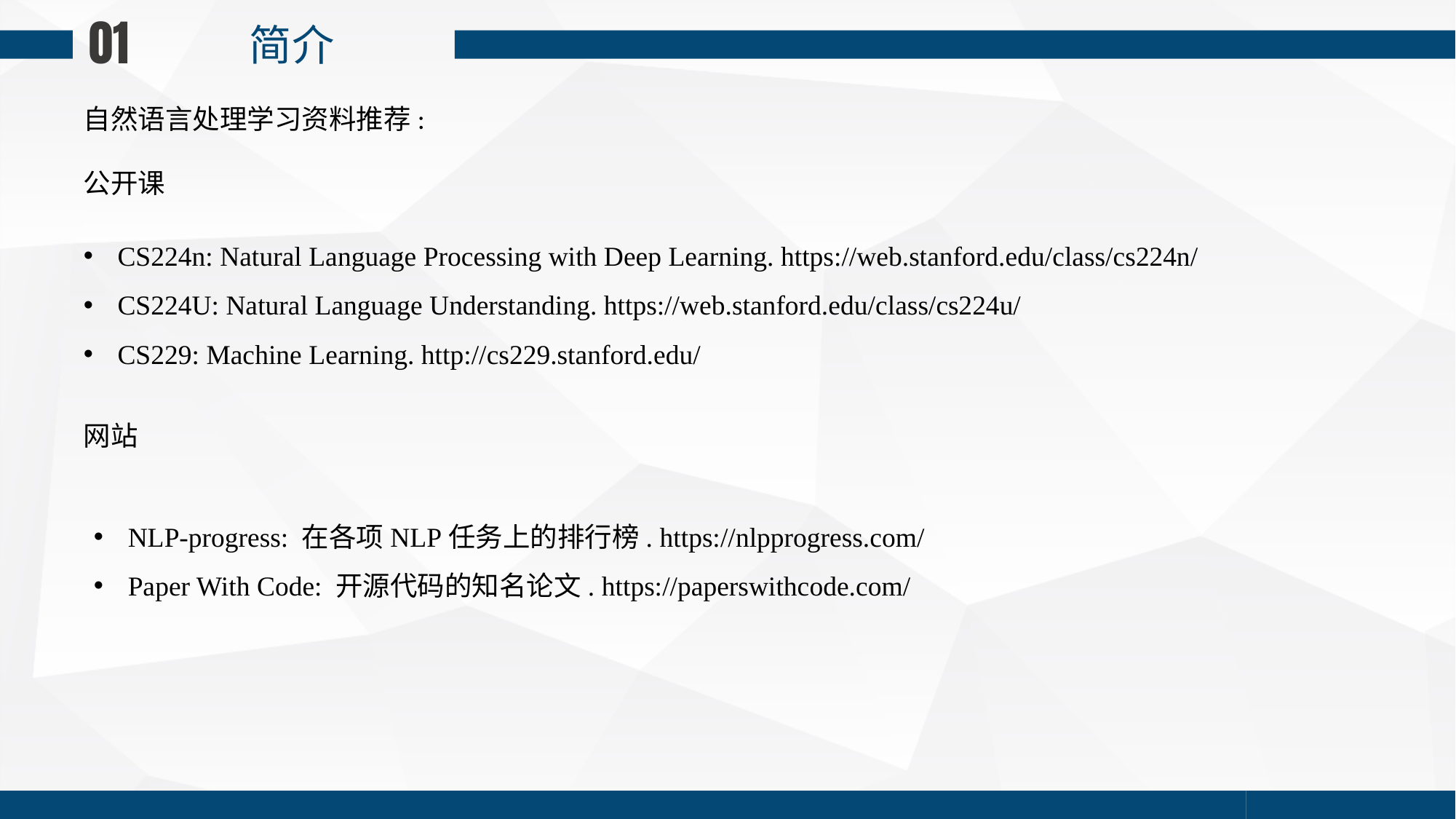

01
简介

自然语言处理学习资料推荐:
公开课
CS224n: Natural Language Processing with Deep Learning. https://web.stanford.edu/class/cs224n/
CS224U: Natural Language Understanding. https://web.stanford.edu/class/cs224u/
CS229: Machine Learning. http://cs229.stanford.edu/
网站
NLP-progress: 在各项NLP任务上的排行榜. https://nlpprogress.com/
Paper With Code: 开源代码的知名论文. https://paperswithcode.com/